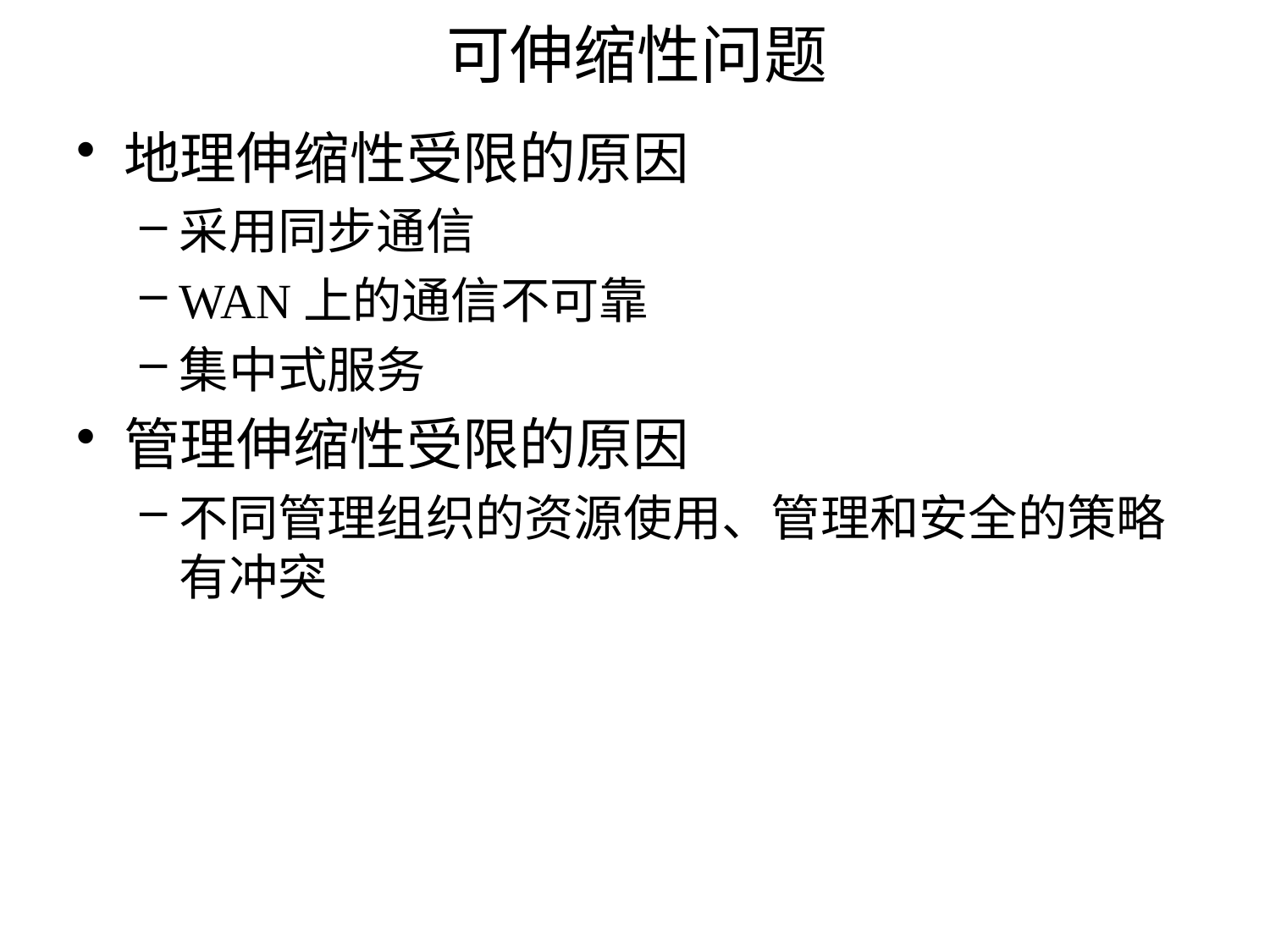

# 可伸缩性问题
地理伸缩性受限的原因
采用同步通信
WAN上的通信不可靠
集中式服务
管理伸缩性受限的原因
不同管理组织的资源使用、管理和安全的策略有冲突